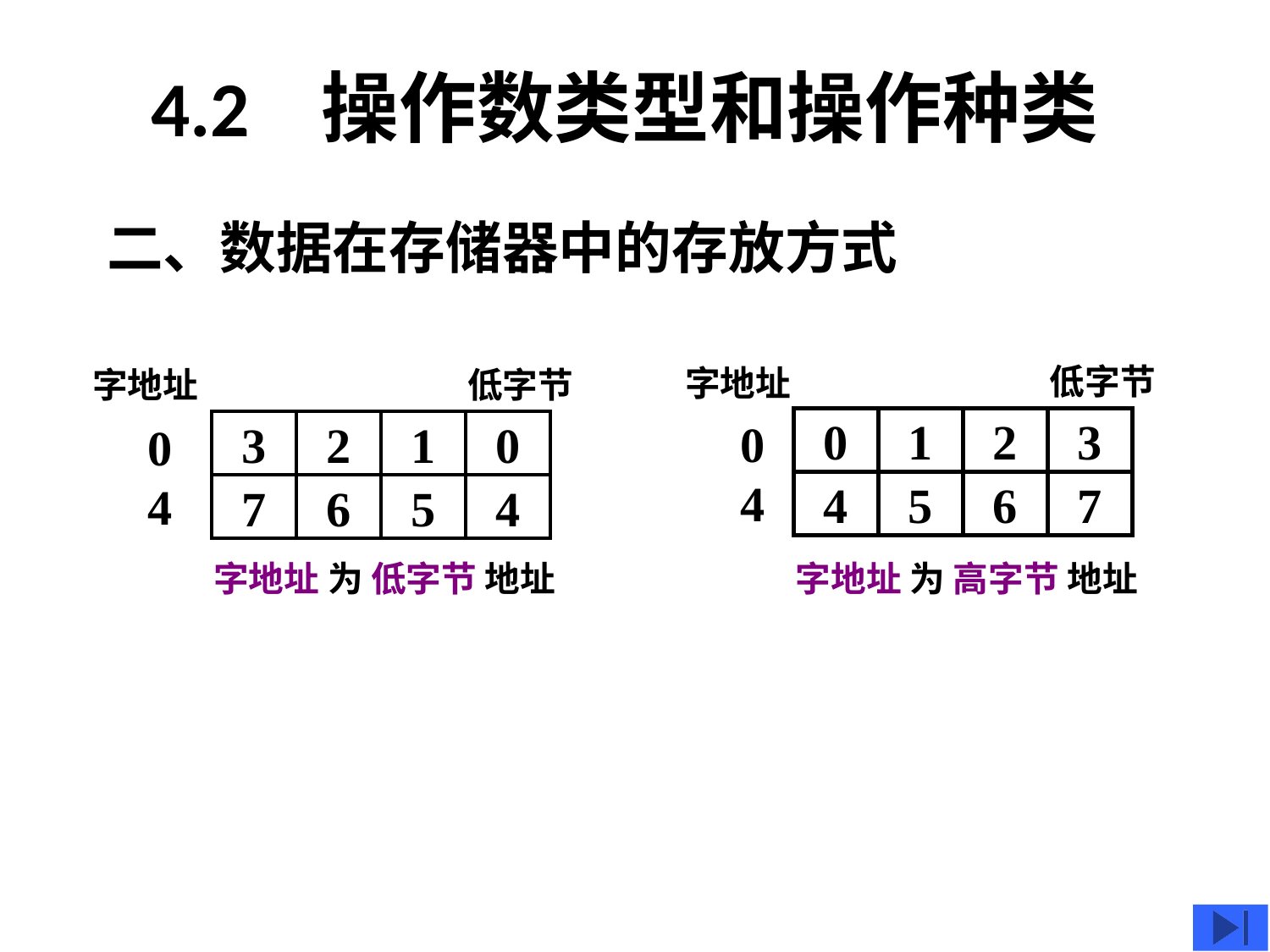

# 4.2   操作数类型和操作种类
二、数据在存储器中的存放方式
低字节
字地址
0
4
0
1
2
3
4
5
6
7
字地址
0
4
3
2
1
0
7
6
5
4
低字节
字地址 为 低字节 地址
字地址 为 高字节 地址